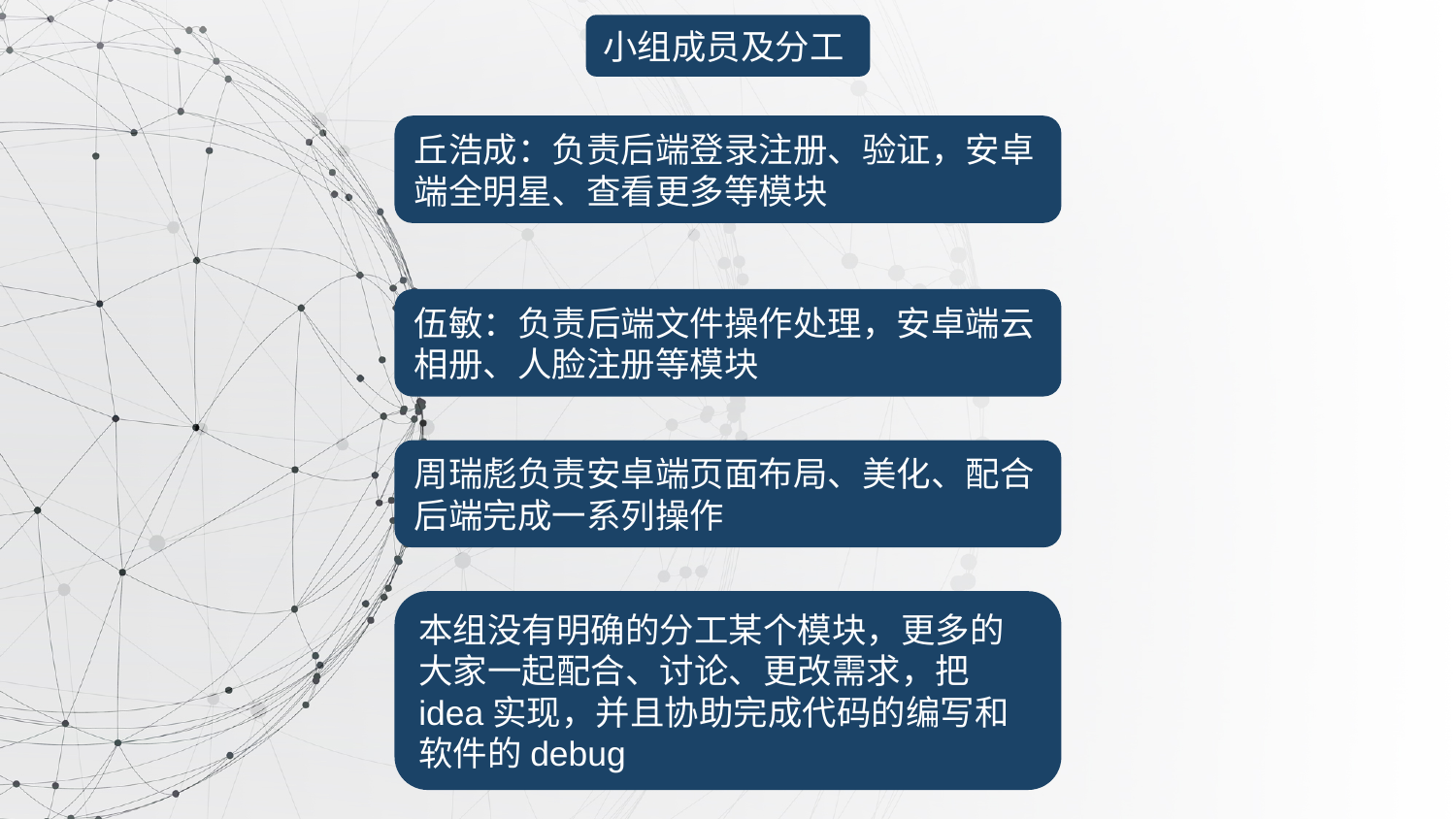

小组成员及分工
丘浩成：负责后端登录注册、验证，安卓端全明星、查看更多等模块
伍敏：负责后端文件操作处理，安卓端云相册、人脸注册等模块
周瑞彪负责安卓端页面布局、美化、配合后端完成一系列操作
本组没有明确的分工某个模块，更多的大家一起配合、讨论、更改需求，把idea实现，并且协助完成代码的编写和软件的debug